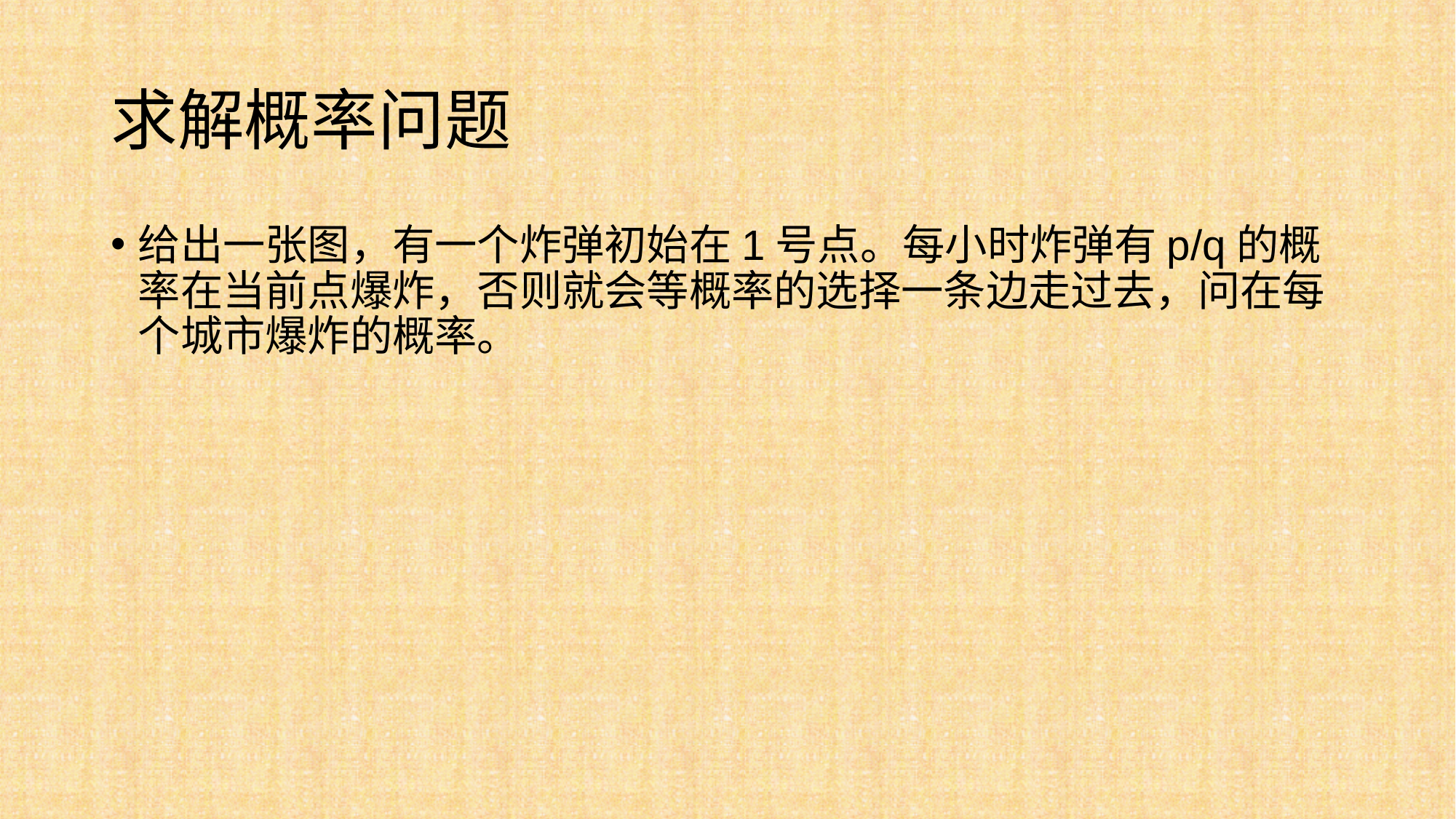

# 求解概率问题
给出一张图，有一个炸弹初始在1号点。每小时炸弹有p/q的概率在当前点爆炸，否则就会等概率的选择一条边走过去，问在每个城市爆炸的概率。